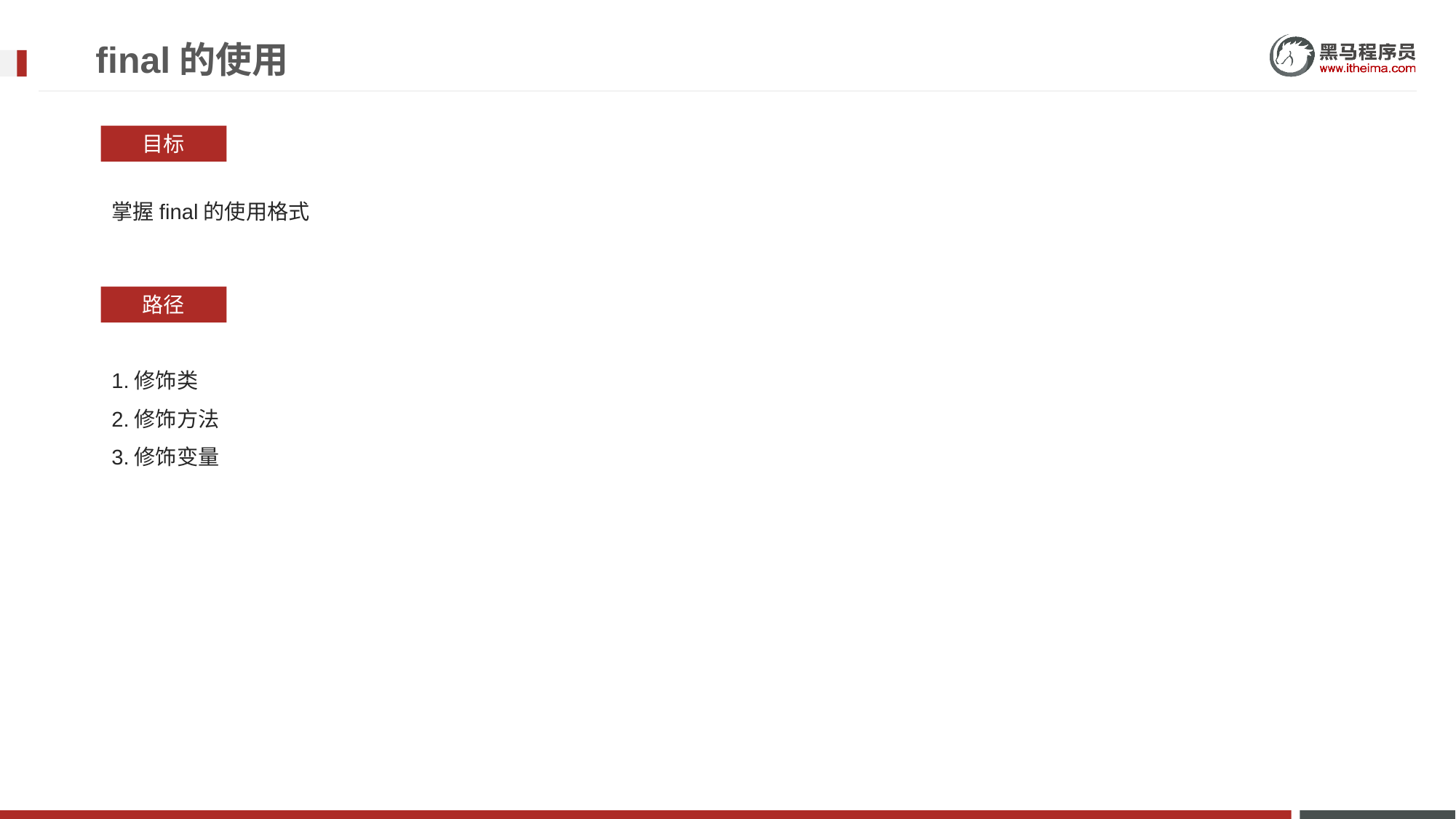

# final的使用
目标
掌握final的使用格式
路径
1.修饰类
2.修饰方法
3.修饰变量